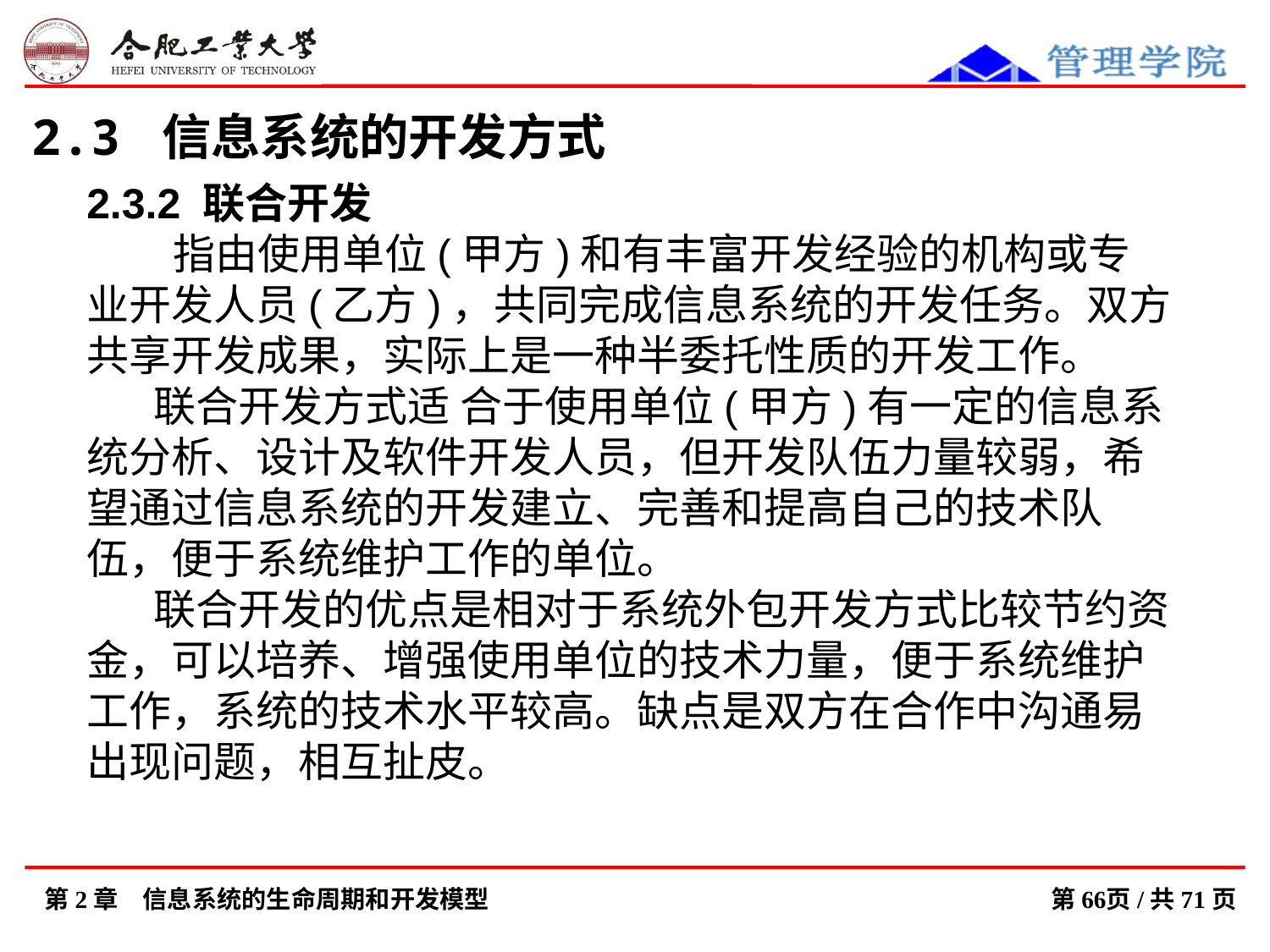

2.3 信息系统的开发方式
2.3.2 联合开发
        指由使用单位(甲方)和有丰富开发经验的机构或专业开发人员(乙方)，共同完成信息系统的开发任务。双方共享开发成果，实际上是一种半委托性质的开发工作。
      联合开发方式适 合于使用单位(甲方)有一定的信息系统分析、设计及软件开发人员，但开发队伍力量较弱，希望通过信息系统的开发建立、完善和提高自己的技术队伍，便于系统维护工作的单位。
      联合开发的优点是相对于系统外包开发方式比较节约资金，可以培养、增强使用单位的技术力量，便于系统维护工作，系统的技术水平较高。缺点是双方在合作中沟通易出现问题，相互扯皮。
第2章　信息系统的生命周期和开发模型